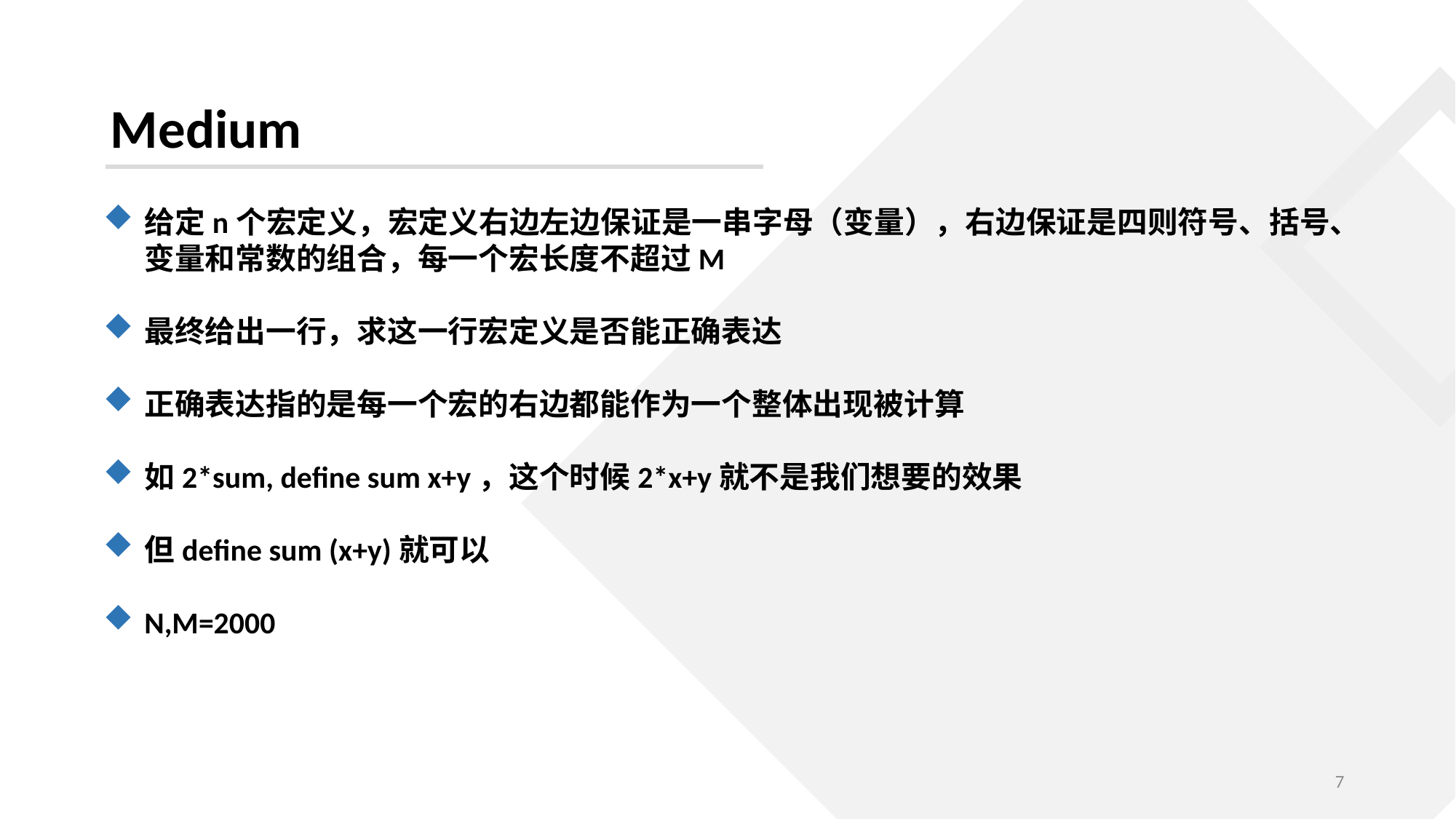

Medium
给定n个宏定义，宏定义右边左边保证是一串字母（变量），右边保证是四则符号、括号、变量和常数的组合，每一个宏长度不超过M

最终给出一行，求这一行宏定义是否能正确表达

正确表达指的是每一个宏的右边都能作为一个整体出现被计算

如2*sum, define sum x+y，这个时候2*x+y就不是我们想要的效果

但define sum (x+y)就可以

N,M=2000

7